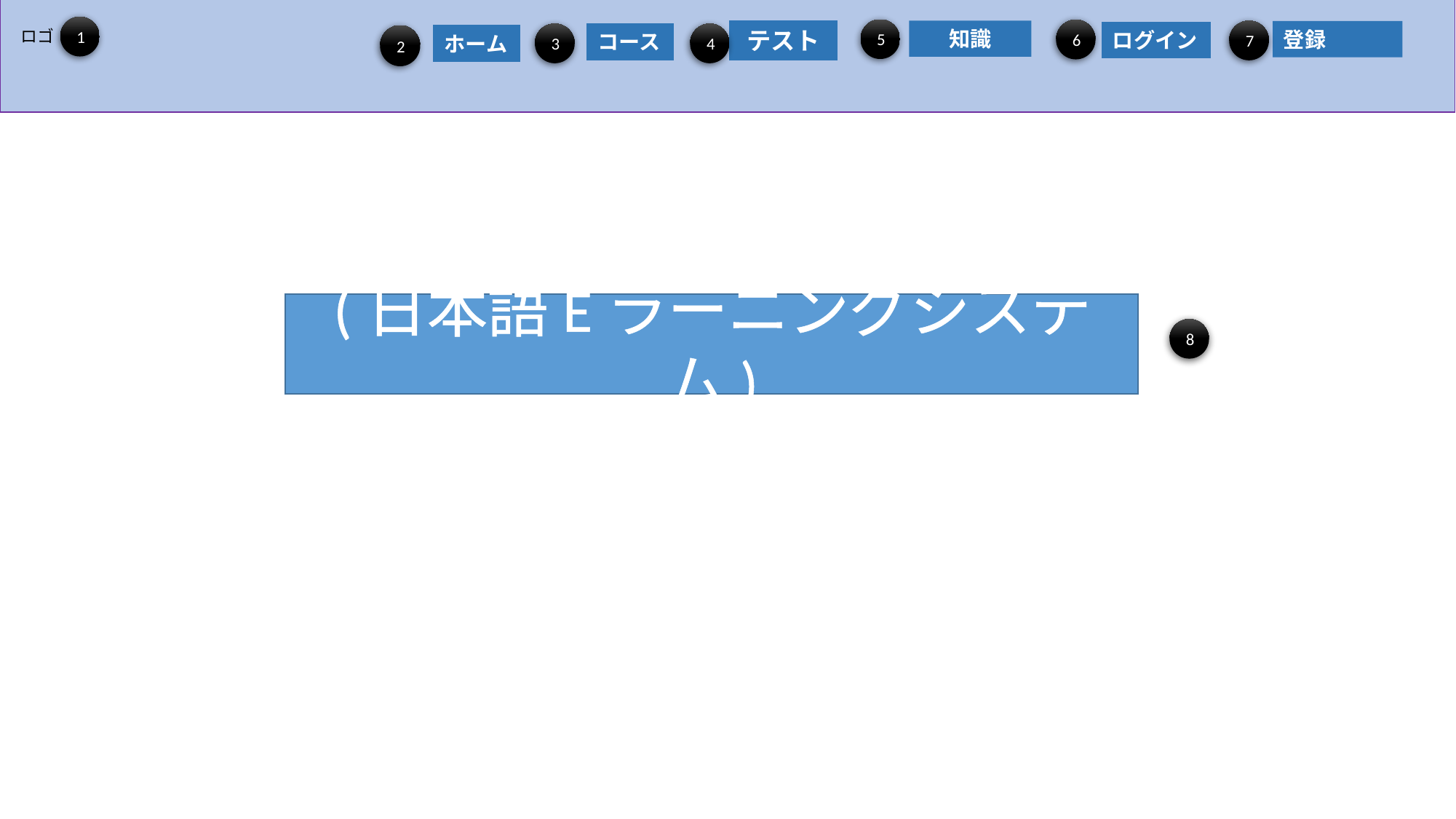

1
5
6
ロゴ
テスト
知識
7
登録
ログイン
3
コース
4
2
ホーム
(日本語Eラーニングシステム)
8